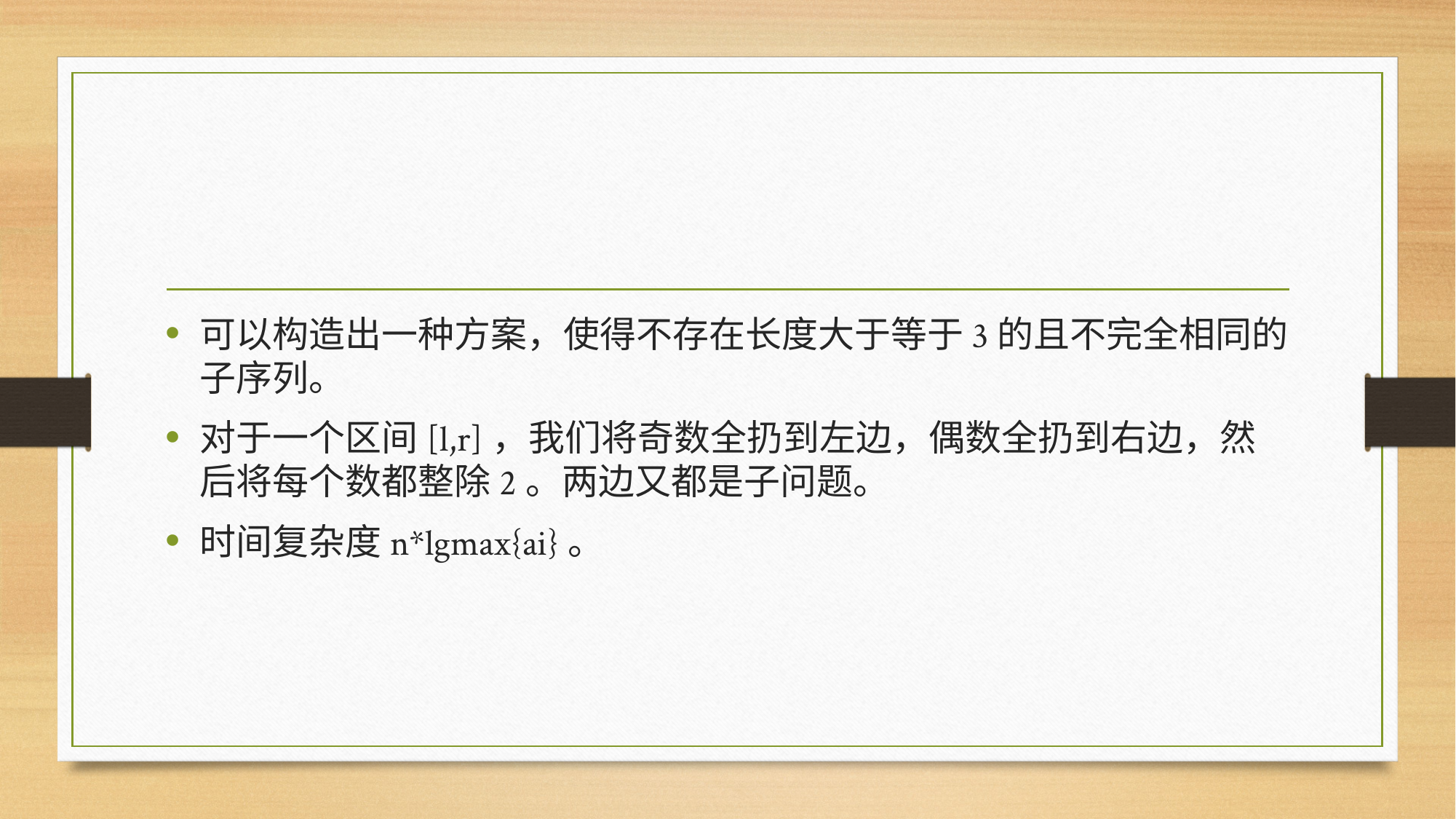

#
可以构造出一种方案，使得不存在长度大于等于3的且不完全相同的子序列。
对于一个区间[l,r]，我们将奇数全扔到左边，偶数全扔到右边，然后将每个数都整除2。两边又都是子问题。
时间复杂度n*lgmax{ai}。